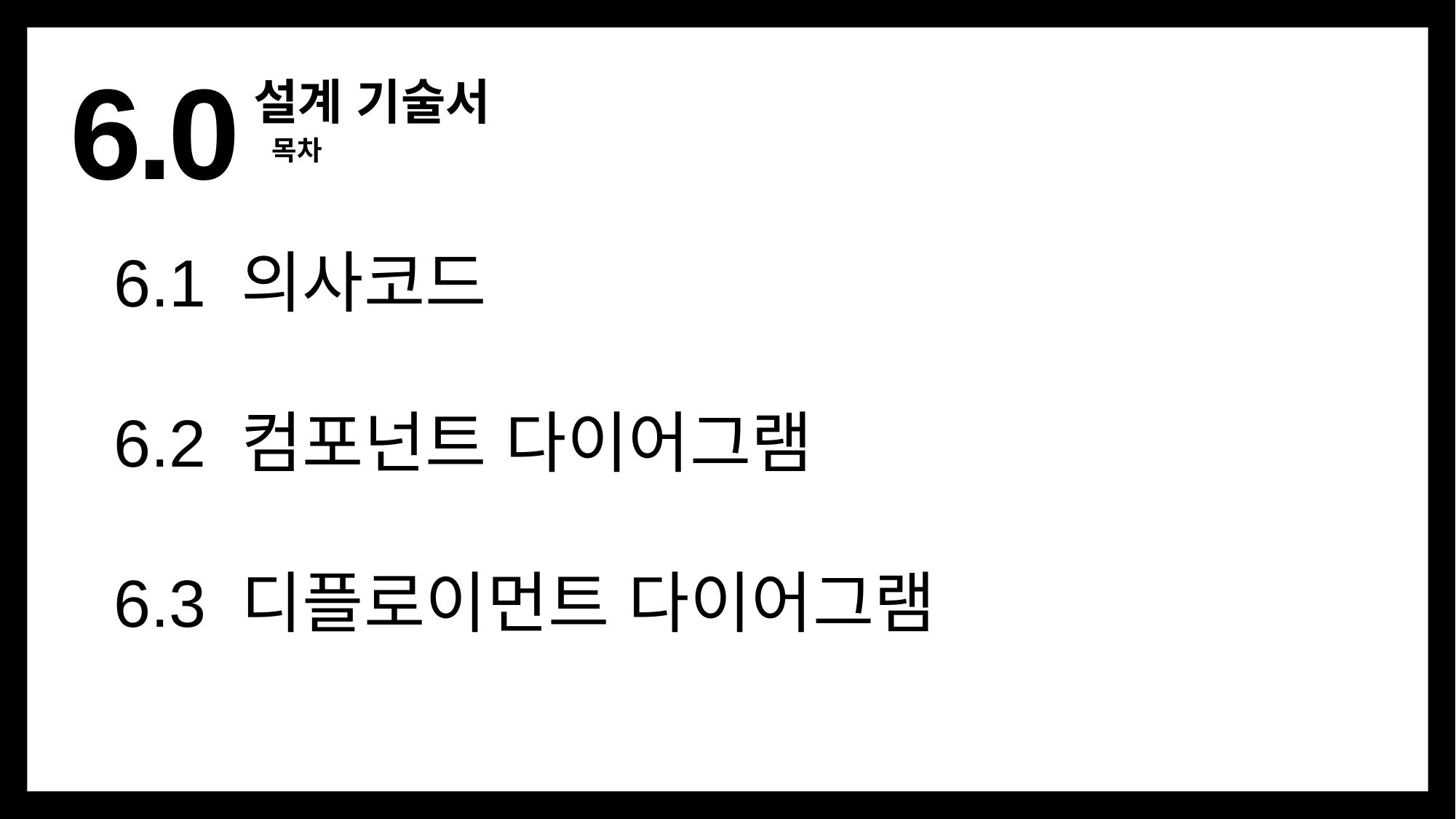

6.0
설계 기술서
목차
6.1 의사코드

6.2 컴포넌트 다이어그램

6.3 디플로이먼트 다이어그램

객체모델
시나리오
시나리오